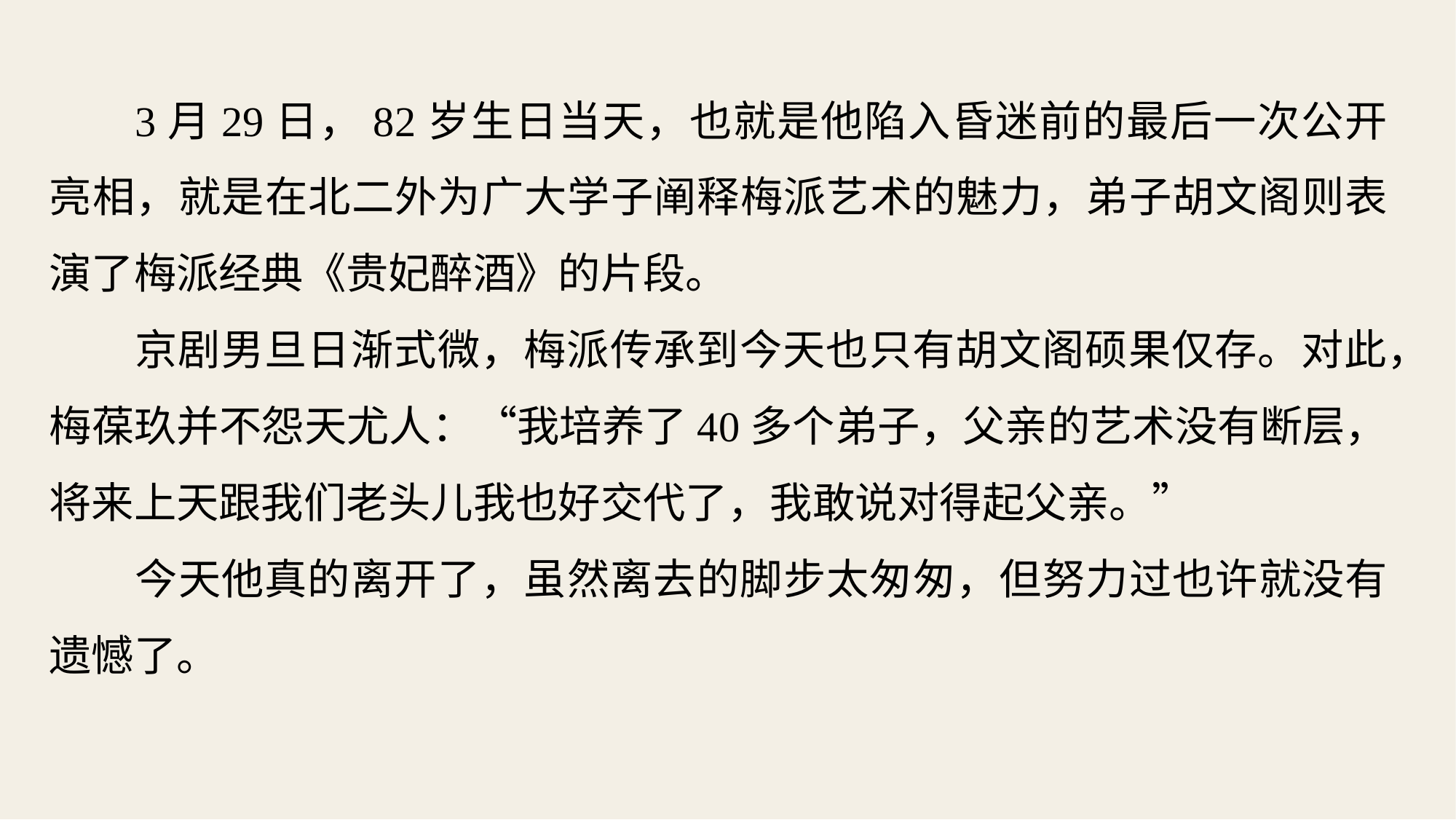

3月29日，82岁生日当天，也就是他陷入昏迷前的最后一次公开亮相，就是在北二外为广大学子阐释梅派艺术的魅力，弟子胡文阁则表演了梅派经典《贵妃醉酒》的片段。
京剧男旦日渐式微，梅派传承到今天也只有胡文阁硕果仅存。对此，梅葆玖并不怨天尤人：“我培养了40多个弟子，父亲的艺术没有断层，将来上天跟我们老头儿我也好交代了，我敢说对得起父亲。”
今天他真的离开了，虽然离去的脚步太匆匆，但努力过也许就没有遗憾了。